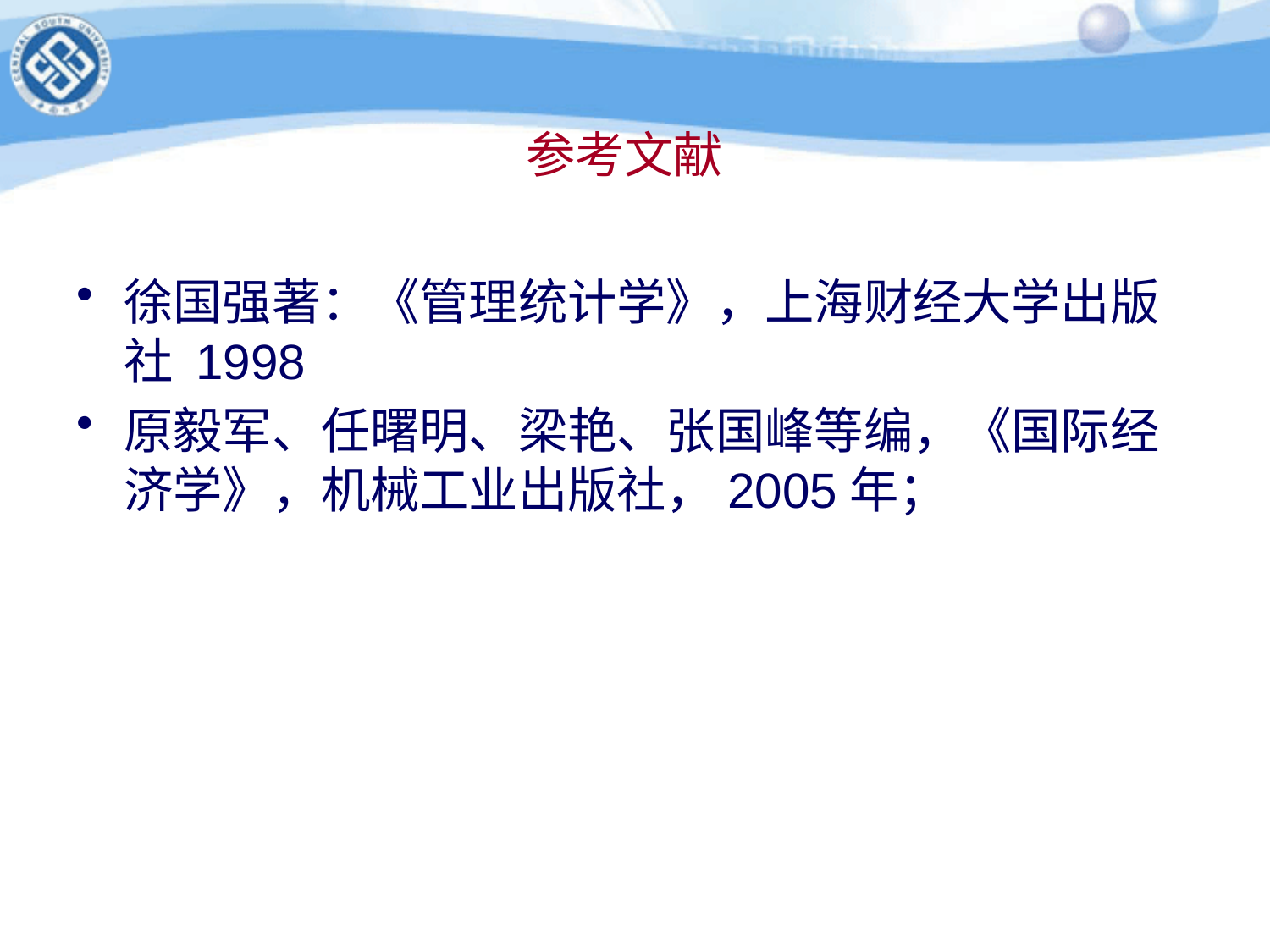

# 参考文献
徐国强著：《管理统计学》，上海财经大学出版社 1998
原毅军、任曙明、梁艳、张国峰等编，《国际经济学》，机械工业出版社，2005年；